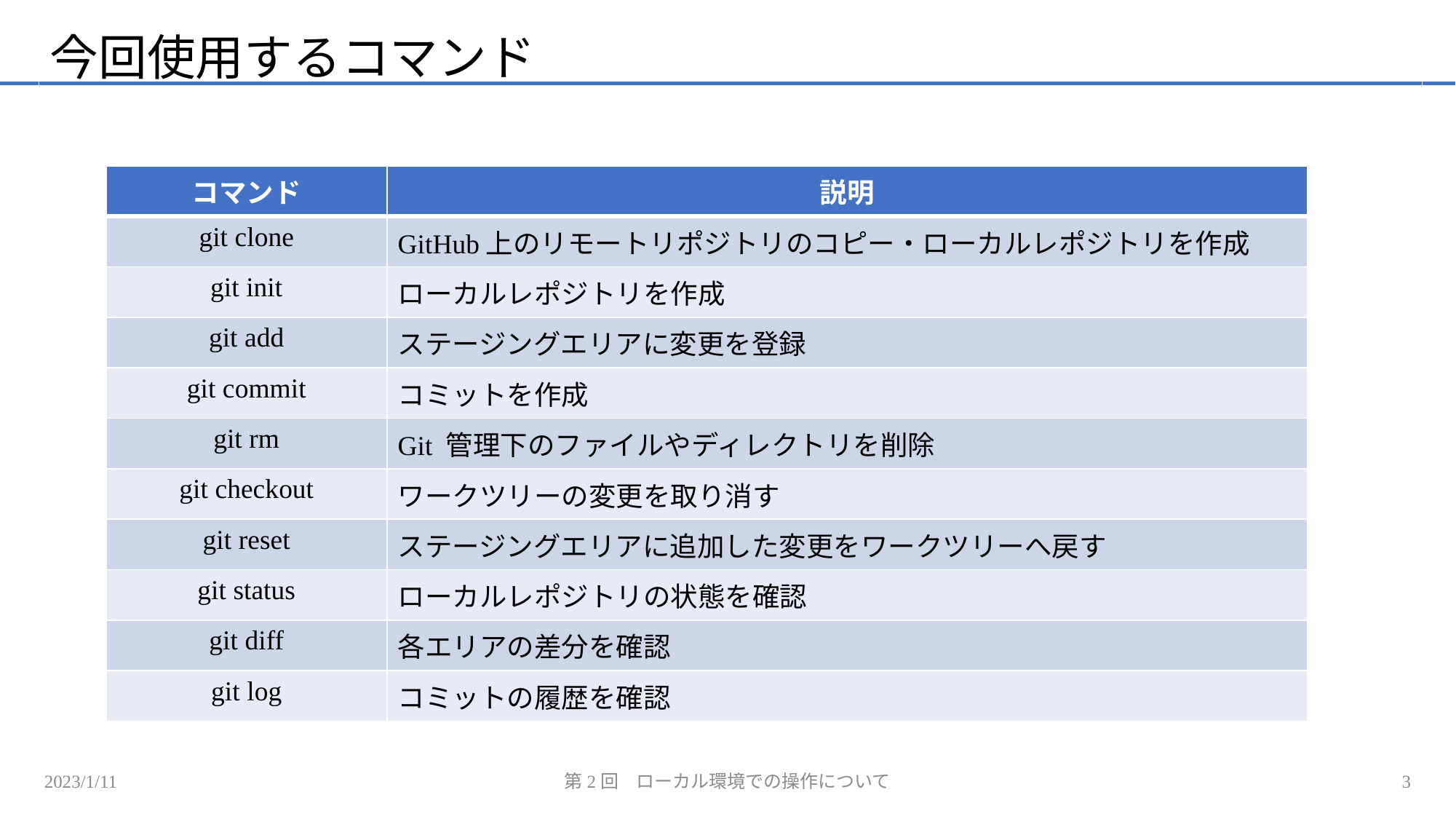

# 今回使用するコマンド
| コマンド | 説明 |
| --- | --- |
| git clone | GitHub上のリモートリポジトリのコピー・ローカルレポジトリを作成 |
| git init | ローカルレポジトリを作成 |
| git add | ステージングエリアに変更を登録 |
| git commit | コミットを作成 |
| git rm | Git 管理下のファイルやディレクトリを削除 |
| git checkout | ワークツリーの変更を取り消す |
| git reset | ステージングエリアに追加した変更をワークツリーへ戻す |
| git status | ローカルレポジトリの状態を確認 |
| git diff | 各エリアの差分を確認 |
| git log | コミットの履歴を確認 |
2023/1/11
3
第2回　ローカル環境での操作について